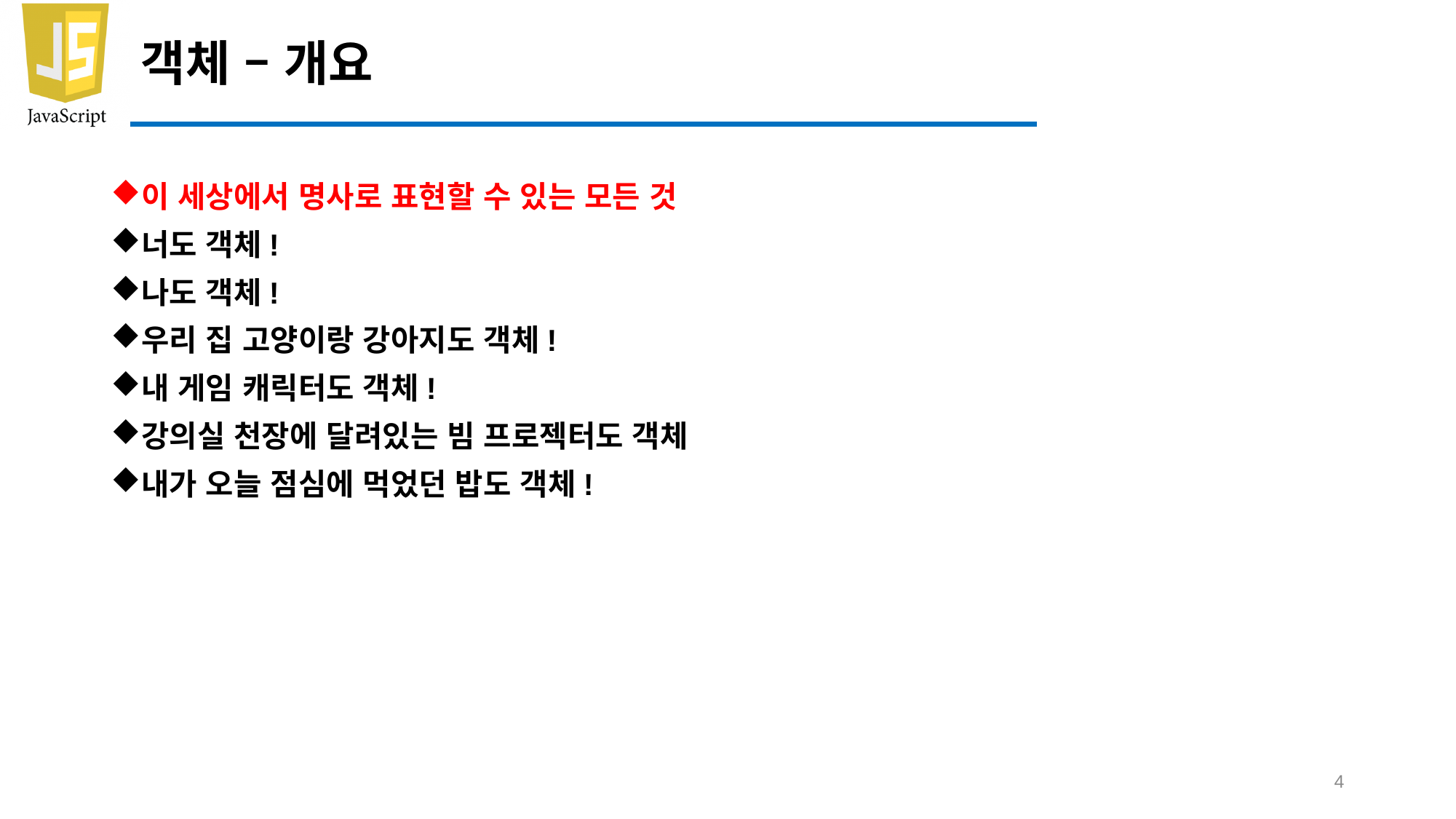

# 객체 – 개요
이 세상에서 명사로 표현할 수 있는 모든 것
너도 객체!
나도 객체!
우리 집 고양이랑 강아지도 객체!
내 게임 캐릭터도 객체!
강의실 천장에 달려있는 빔 프로젝터도 객체
내가 오늘 점심에 먹었던 밥도 객체!
4